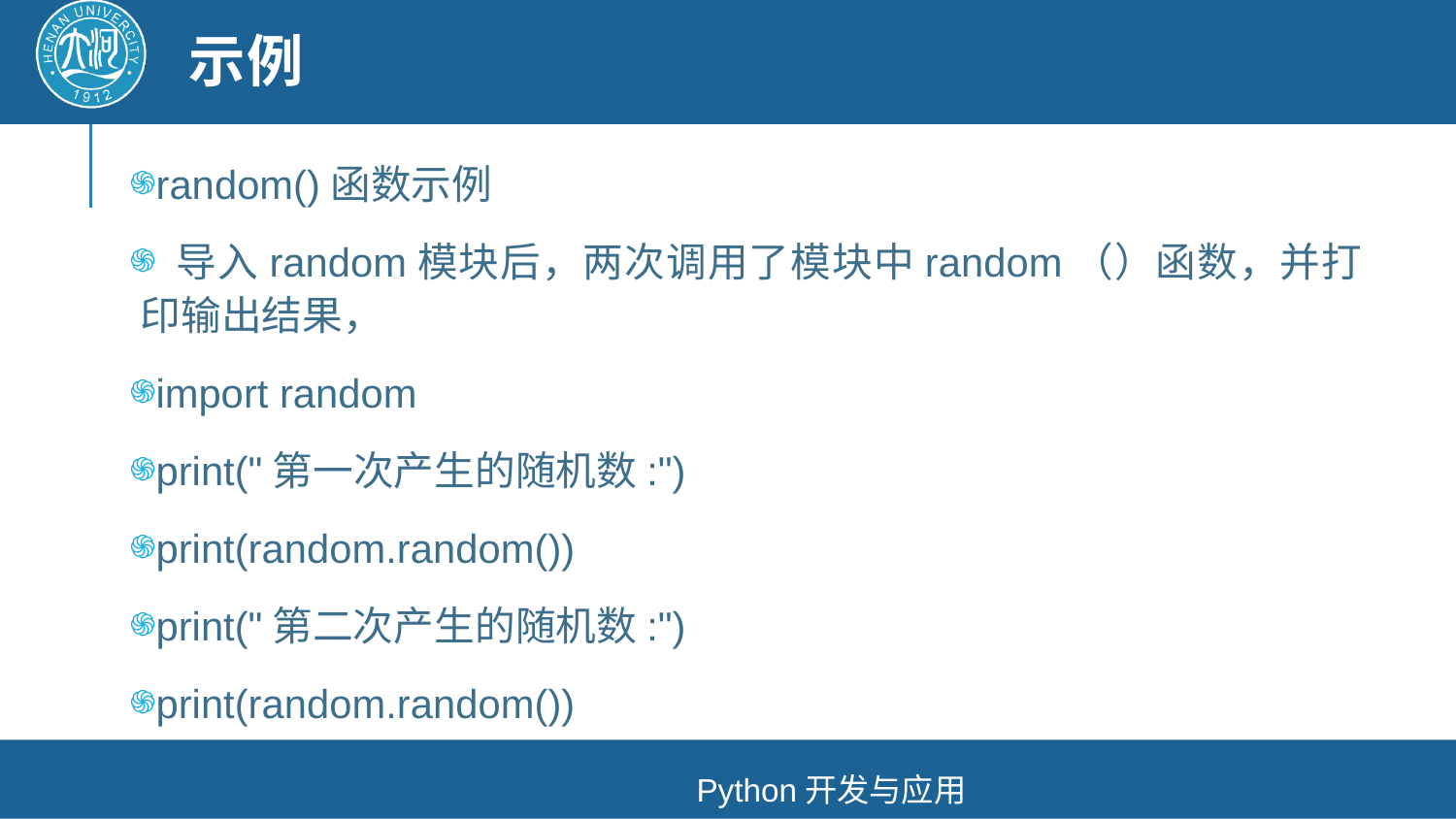

# 示例
random()函数示例
 导入random模块后，两次调用了模块中random（）函数，并打印输出结果，
import random
print("第一次产生的随机数:")
print(random.random())
print("第二次产生的随机数:")
print(random.random())

Python开发与应用
46